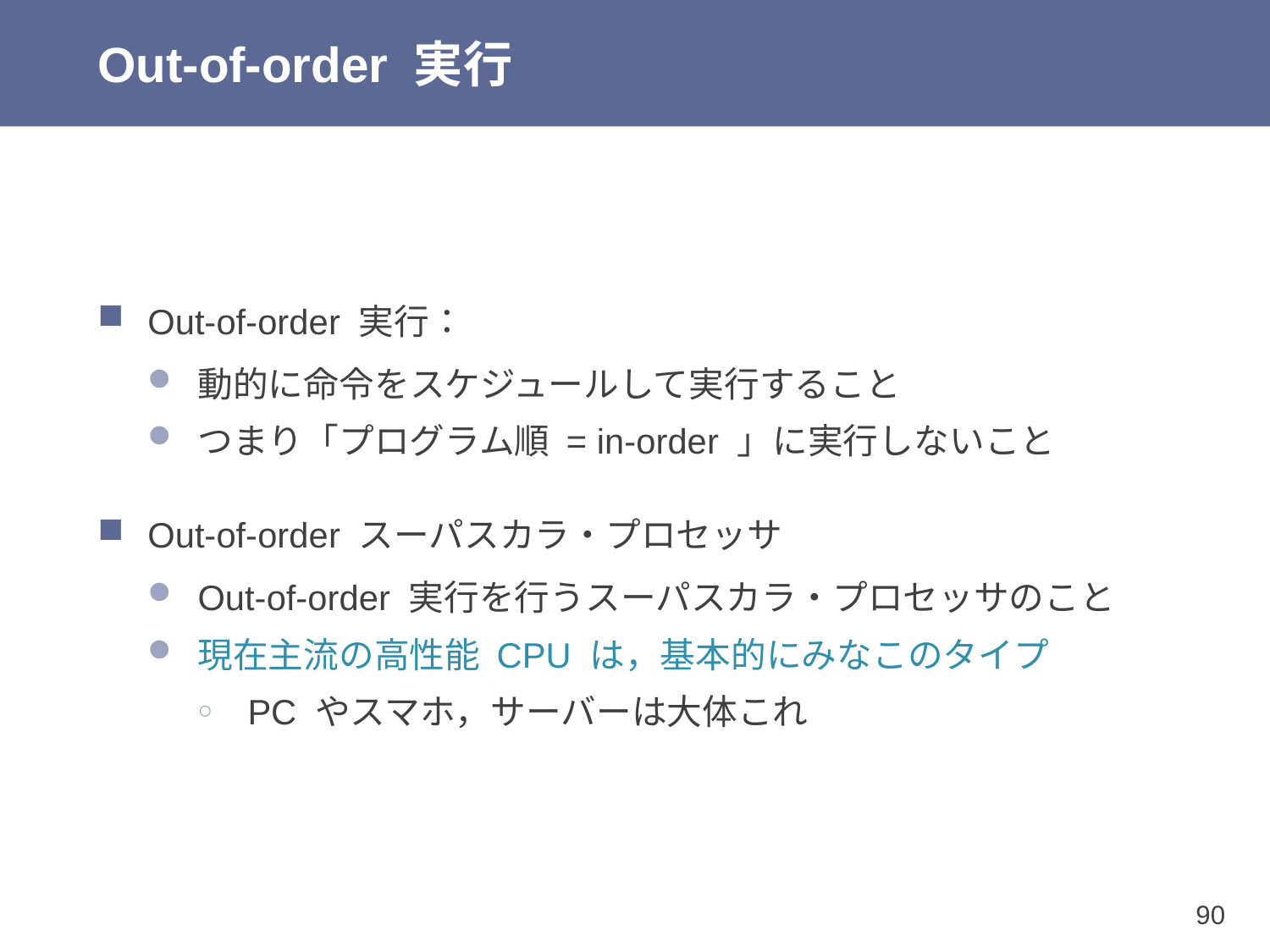

# Out-of-order 実行
Out-of-order 実行：
動的に命令をスケジュールして実行すること
つまり「プログラム順 = in-order 」に実行しないこと
Out-of-order スーパスカラ・プロセッサ
Out-of-order 実行を行うスーパスカラ・プロセッサのこと
現在主流の高性能 CPU は，基本的にみなこのタイプ
PC やスマホ，サーバーは大体これ